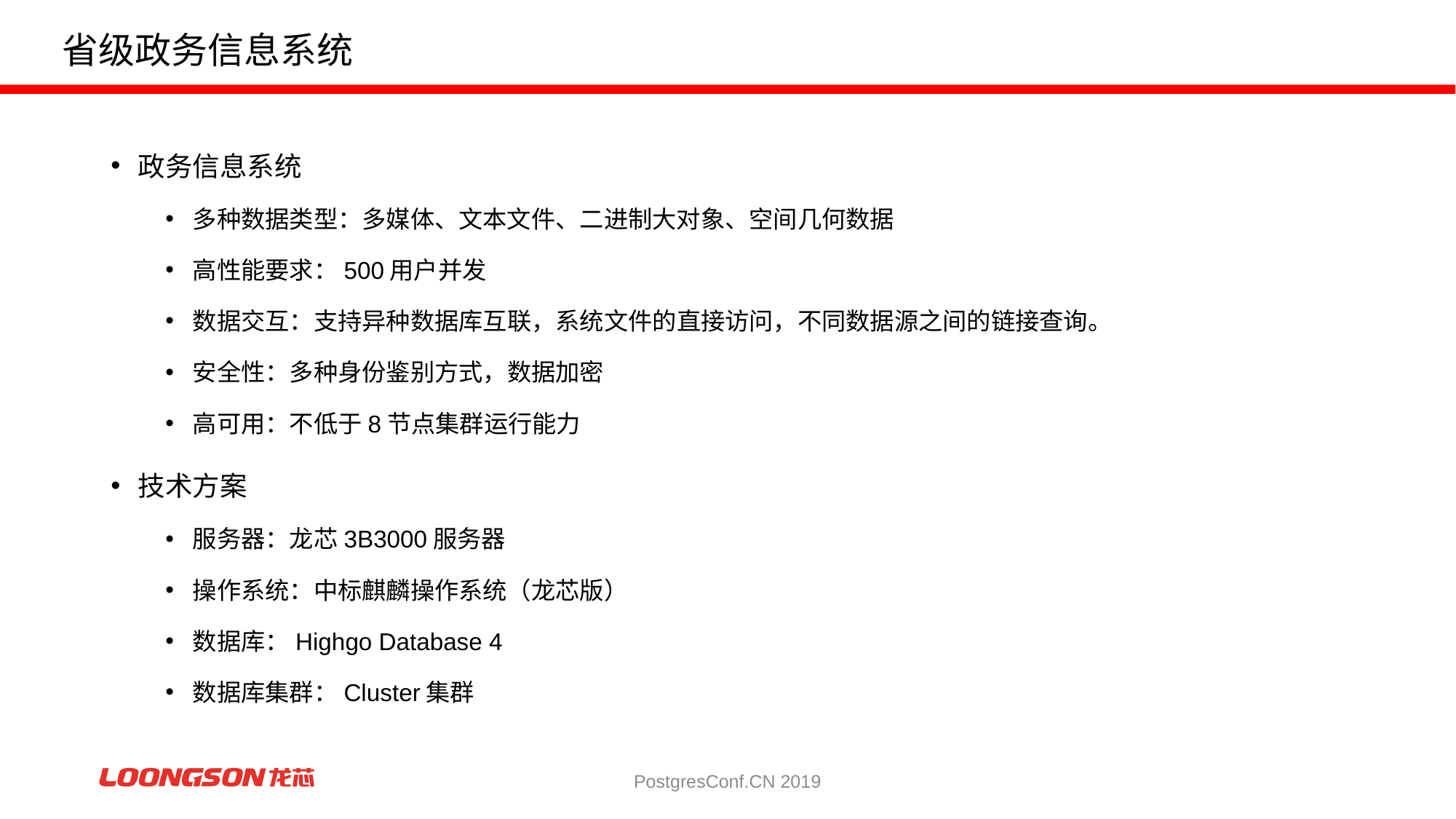

# 省级政务信息系统
政务信息系统
多种数据类型：多媒体、文本文件、二进制大对象、空间几何数据
高性能要求：500用户并发
数据交互：支持异种数据库互联，系统文件的直接访问，不同数据源之间的链接查询。
安全性：多种身份鉴别方式，数据加密
高可用：不低于8节点集群运行能力
技术方案
服务器：龙芯3B3000服务器
操作系统：中标麒麟操作系统（龙芯版）
数据库：Highgo Database 4
数据库集群：Cluster集群
PostgresConf.CN 2019
17